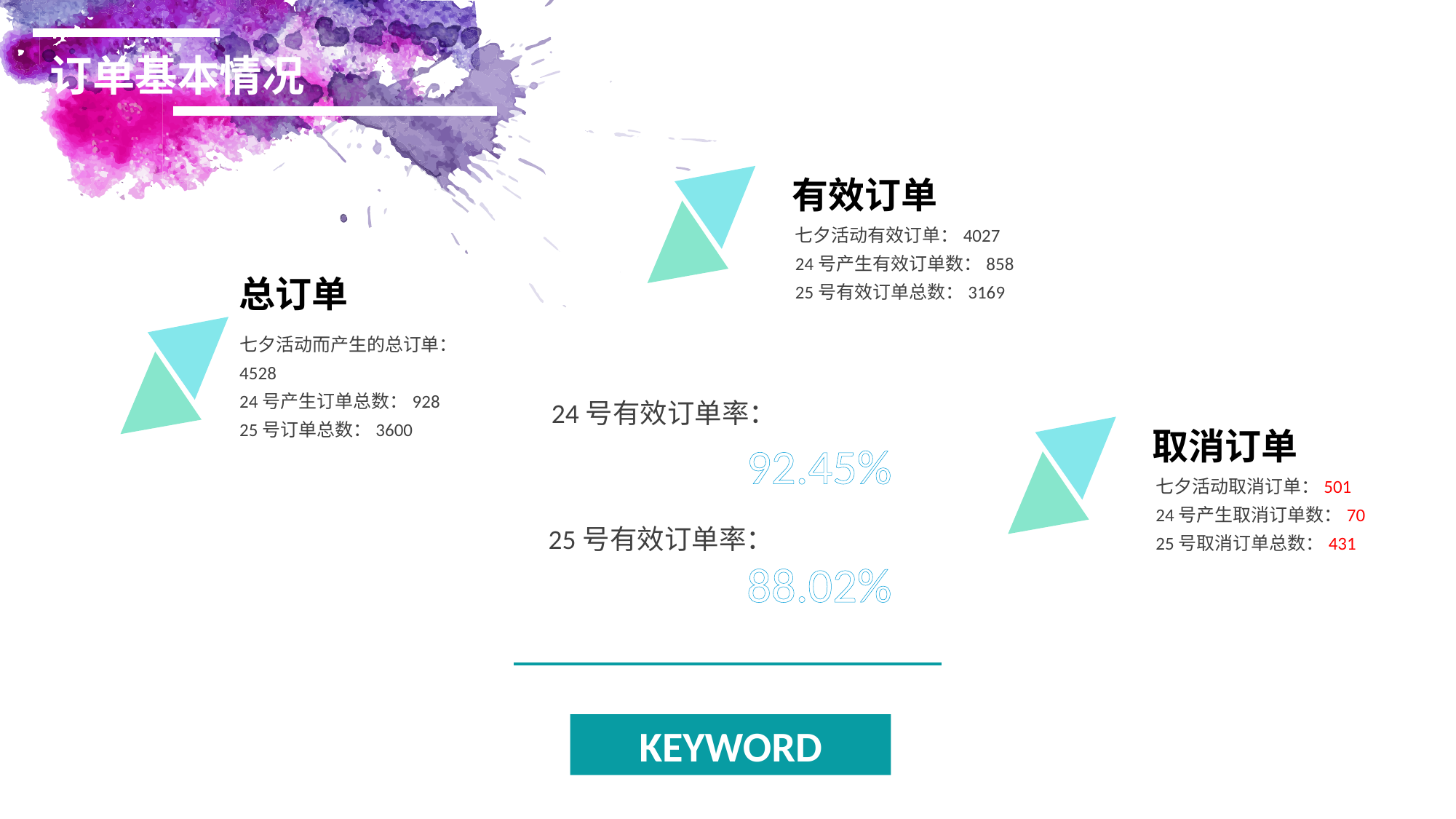

订单基本情况

有效订单
七夕活动有效订单：4027
24号产生有效订单数：858
25号有效订单总数：3169

总订单

七夕活动而产生的总订单：4528
24号产生订单总数：928
25号订单总数：3600

24号有效订单率：

92.45%
取消订单
七夕活动取消订单：501
24号产生取消订单数：70
25号取消订单总数：431

25号有效订单率：
88.02%
KEYWORD